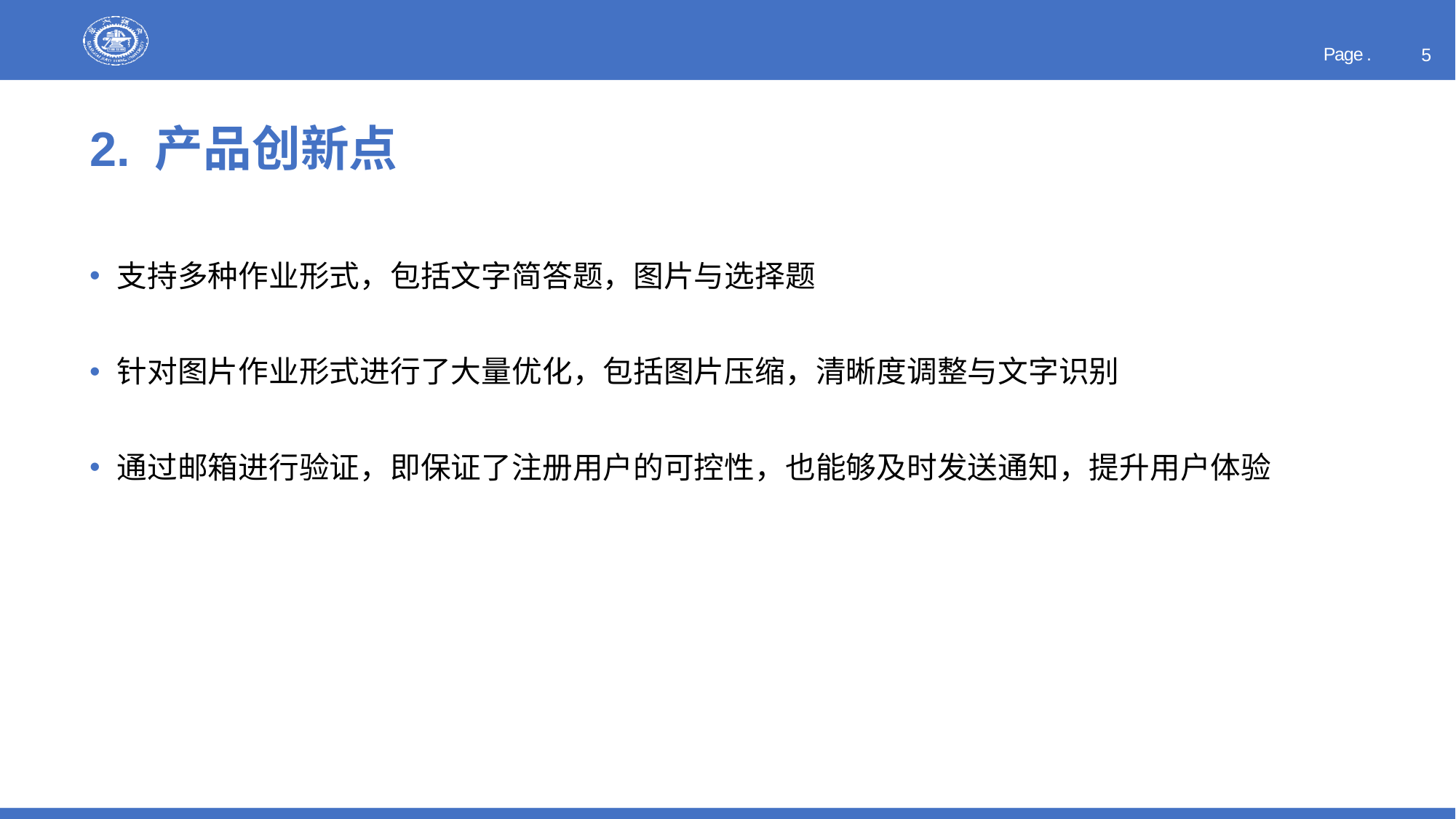

5
# 2. 产品创新点
支持多种作业形式，包括文字简答题，图片与选择题

针对图片作业形式进行了大量优化，包括图片压缩，清晰度调整与文字识别

通过邮箱进行验证，即保证了注册用户的可控性，也能够及时发送通知，提升用户体验